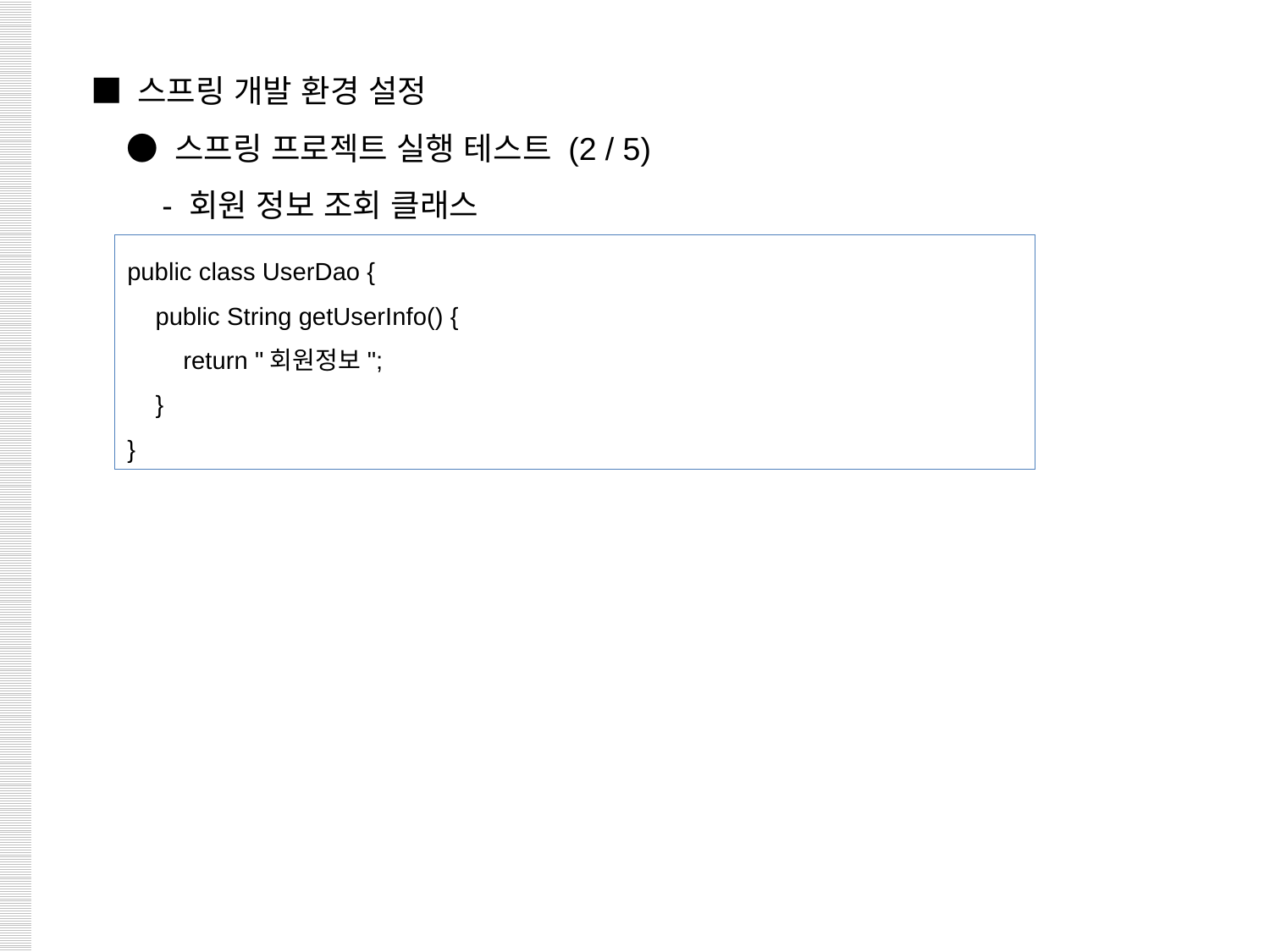

■ 스프링 개발 환경 설정
    ● 스프링 프로젝트 실행 테스트 (2 / 5)
        - 회원 정보 조회 클래스
public class UserDao {
    public String getUserInfo() {
        return "회원정보";
    }
}